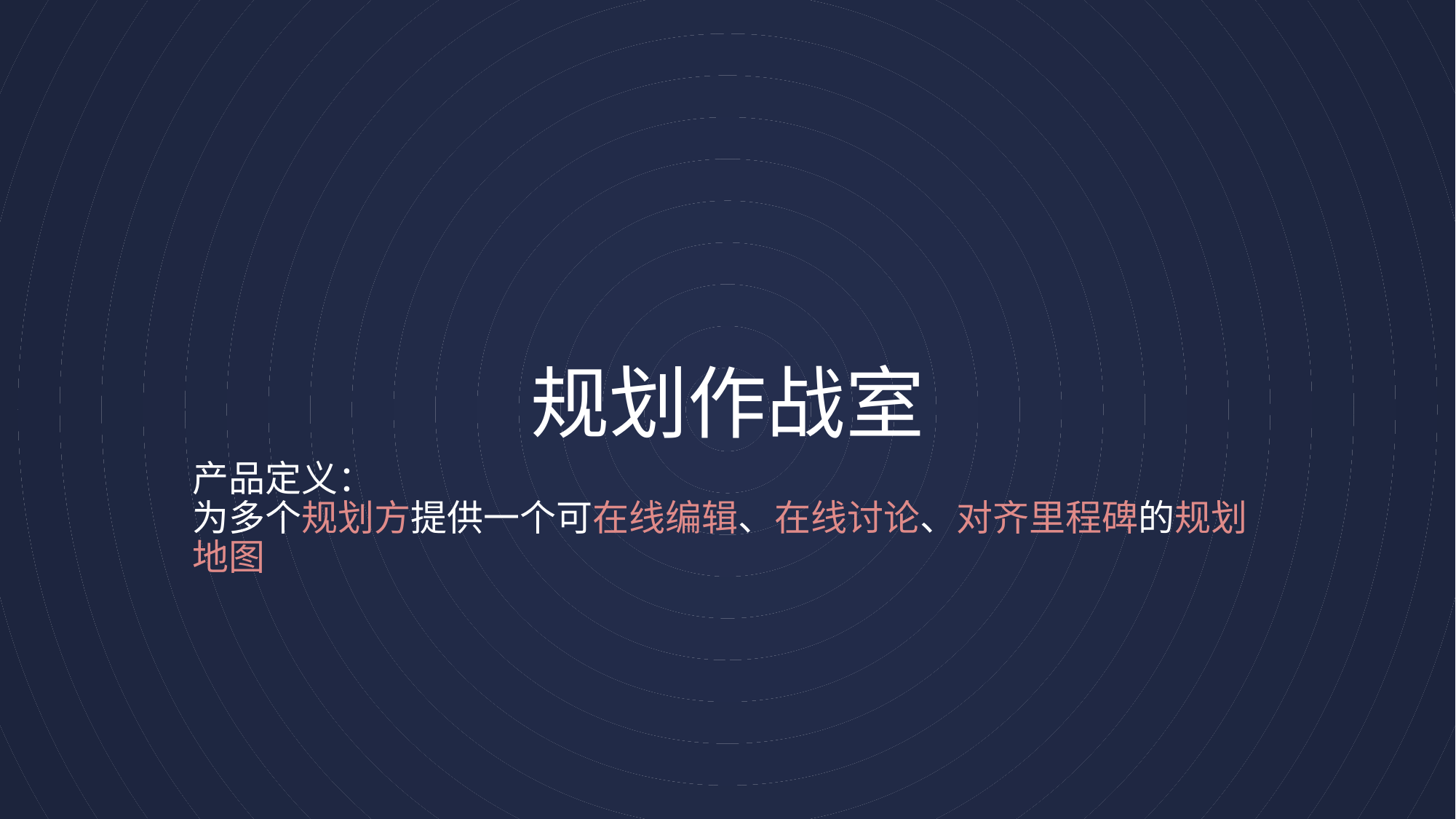

# 规划作战室
产品定义：
为多个规划方提供一个可在线编辑、在线讨论、对齐里程碑的规划地图